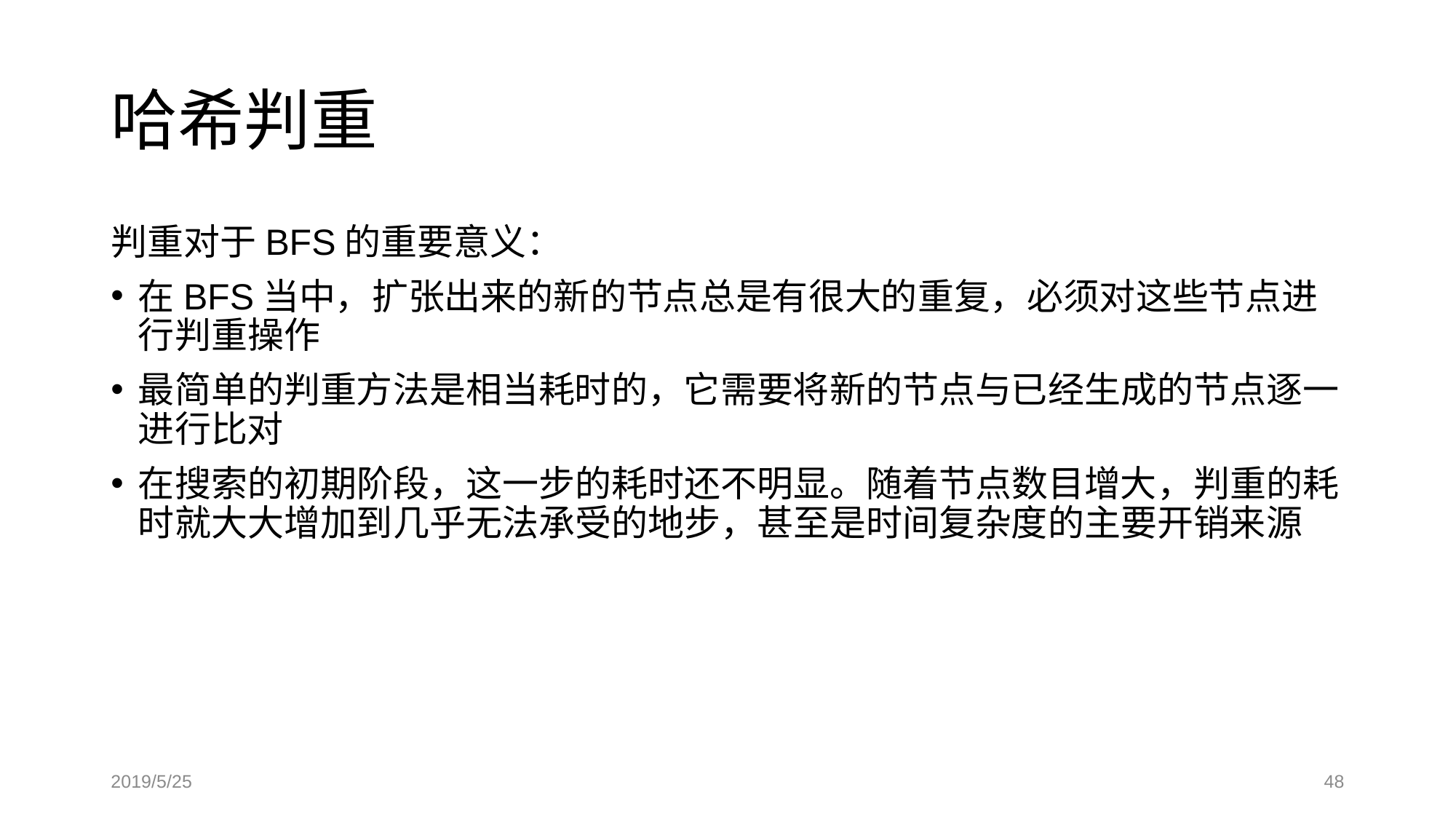

# 哈希判重
判重对于BFS的重要意义：
在BFS当中，扩张出来的新的节点总是有很大的重复，必须对这些节点进行判重操作
最简单的判重方法是相当耗时的，它需要将新的节点与已经生成的节点逐一进行比对
在搜索的初期阶段，这一步的耗时还不明显。随着节点数目增大，判重的耗时就大大增加到几乎无法承受的地步，甚至是时间复杂度的主要开销来源

2019/5/25
48